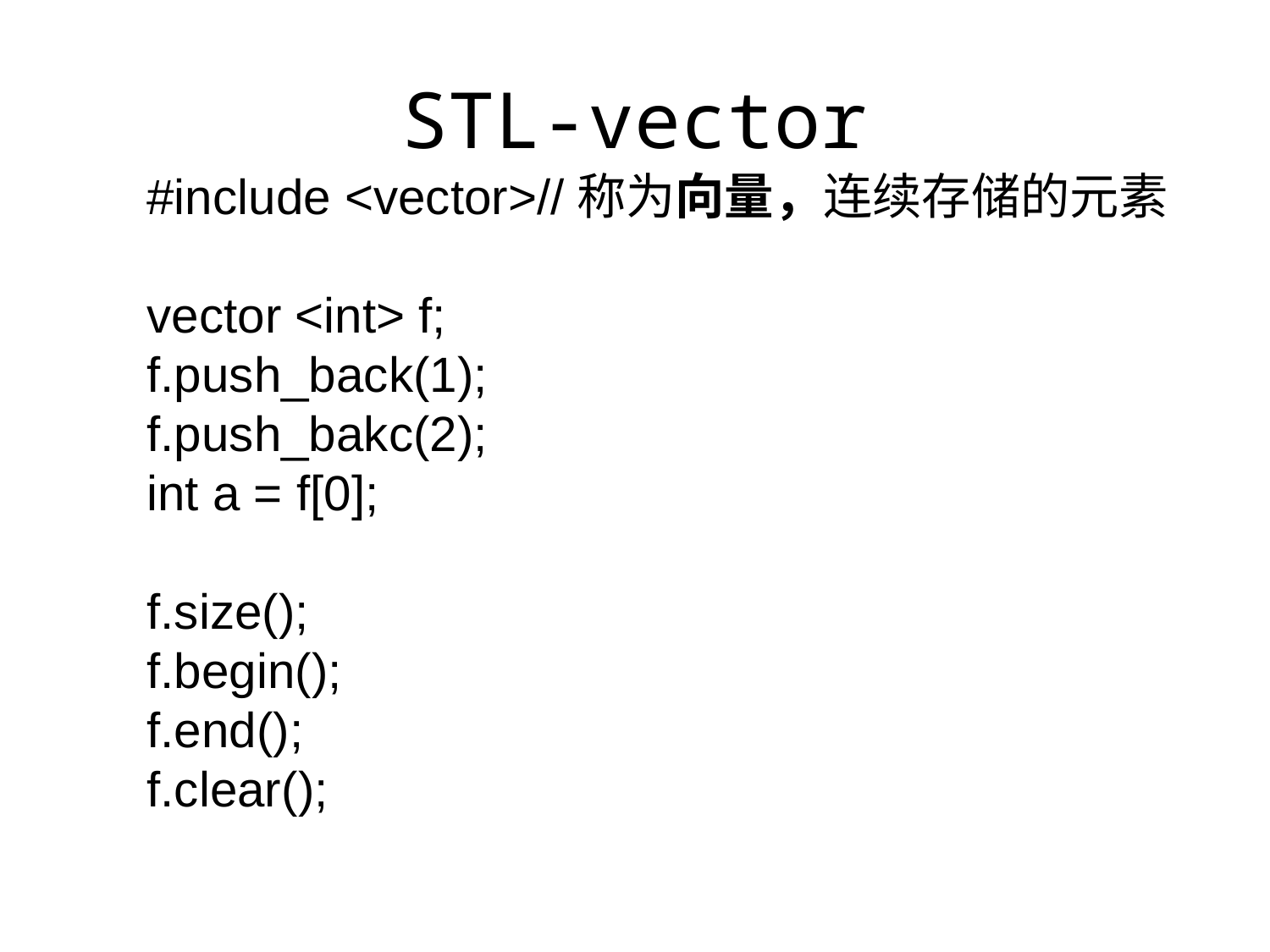

# STL-vector
    #include <vector>//称为向量，连续存储的元素

    vector <int> f;
    f.push_back(1);
    f.push_bakc(2);
    int a = f[0];

    f.size();
    f.begin();
    f.end();
    f.clear();